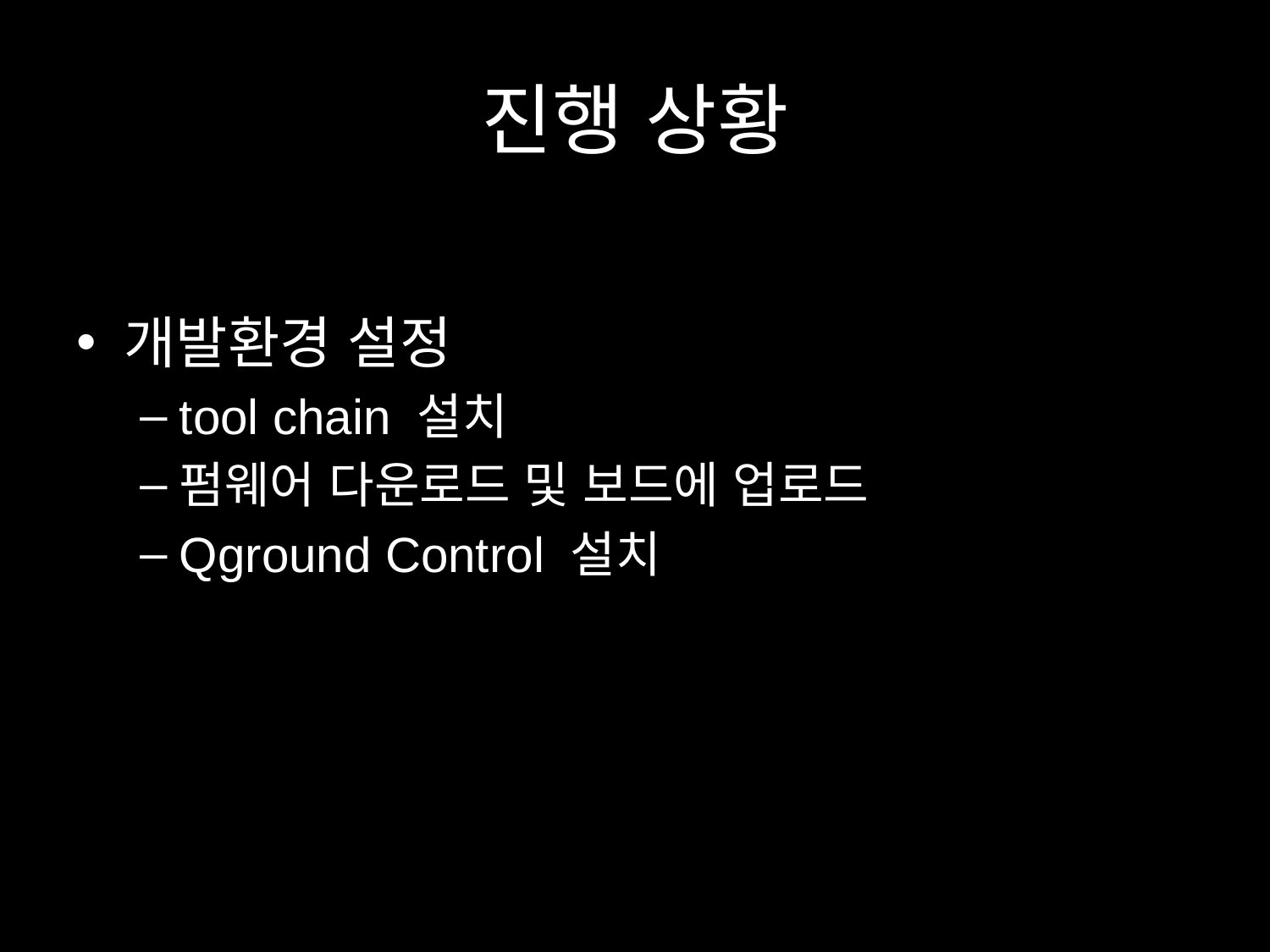

# 진행 상황

개발환경 설정
tool chain 설치
펌웨어 다운로드 및 보드에 업로드
Qground Control 설치